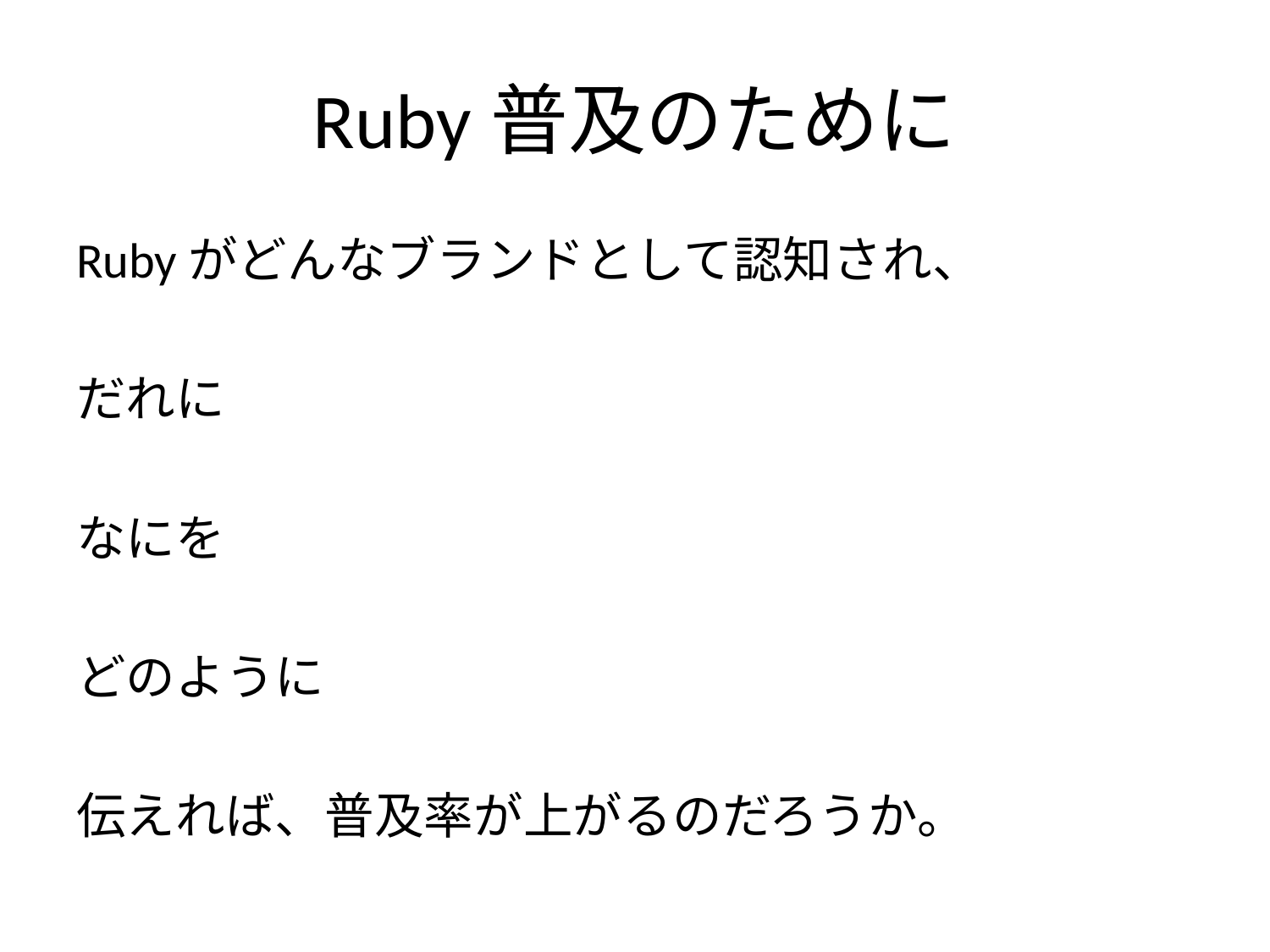

# Ruby普及のために
Rubyがどんなブランドとして認知され、

だれに

なにを

どのように

伝えれば、普及率が上がるのだろうか。